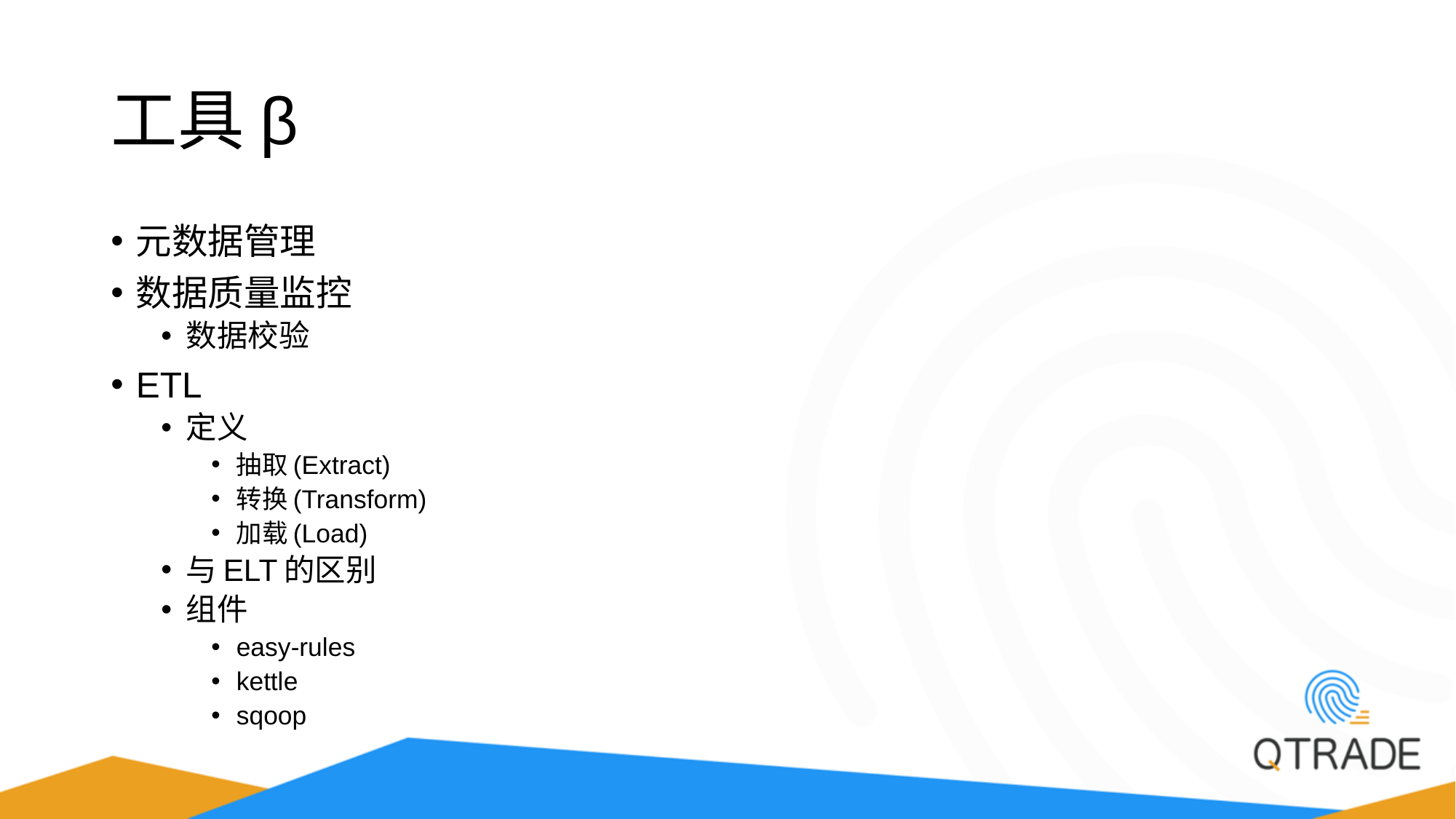

# 工具β
元数据管理
数据质量监控
数据校验
ETL
定义
抽取(Extract)
转换(Transform)
加载(Load)
与ELT的区别
组件
easy-rules
kettle
sqoop